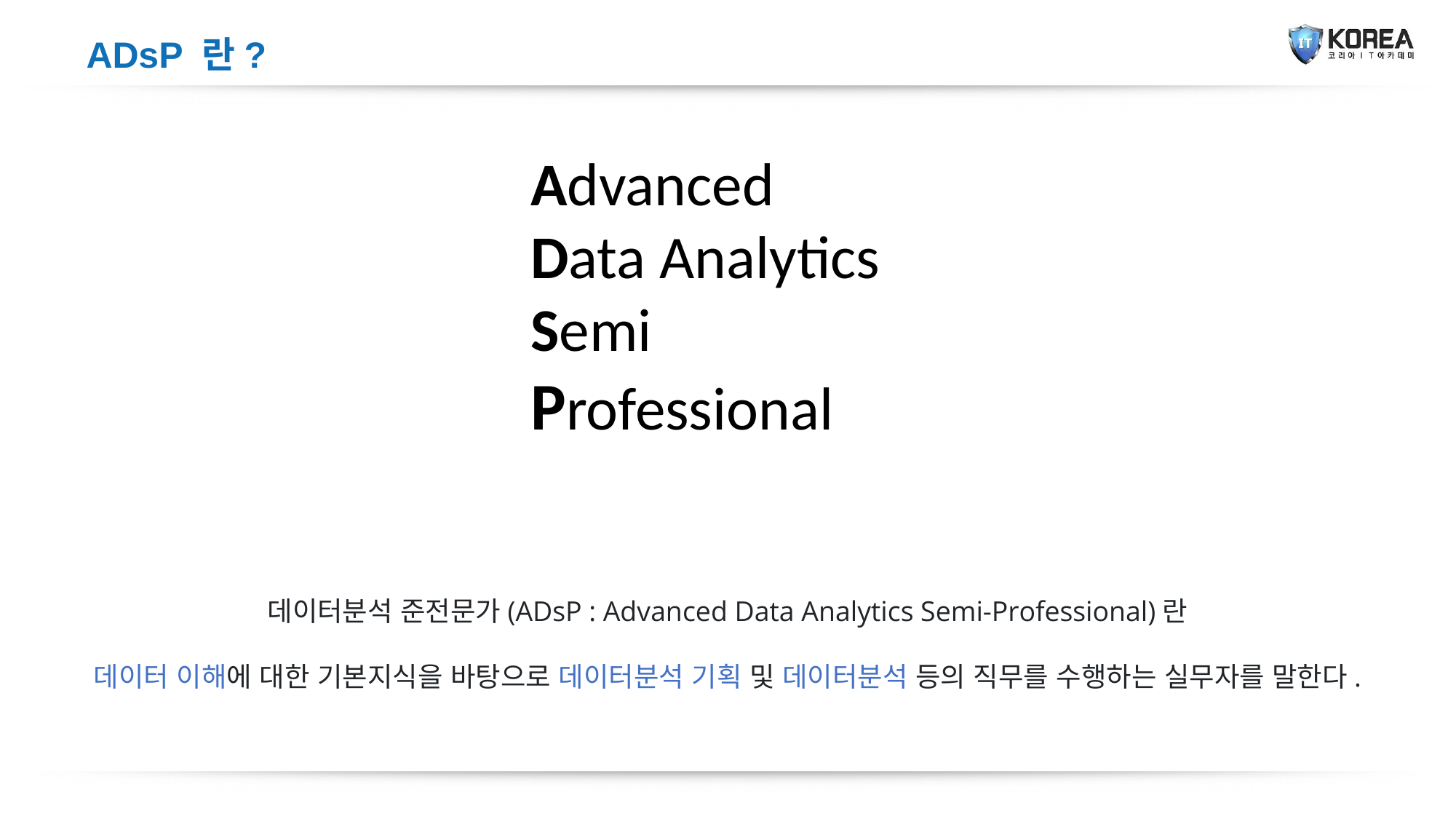

ADsP 란?
Advanced
Data Analytics
Semi
Professional
데이터분석 준전문가(ADsP : Advanced Data Analytics Semi-Professional)란

데이터 이해에 대한 기본지식을 바탕으로 데이터분석 기획 및 데이터분석 등의 직무를 수행하는 실무자를 말한다.